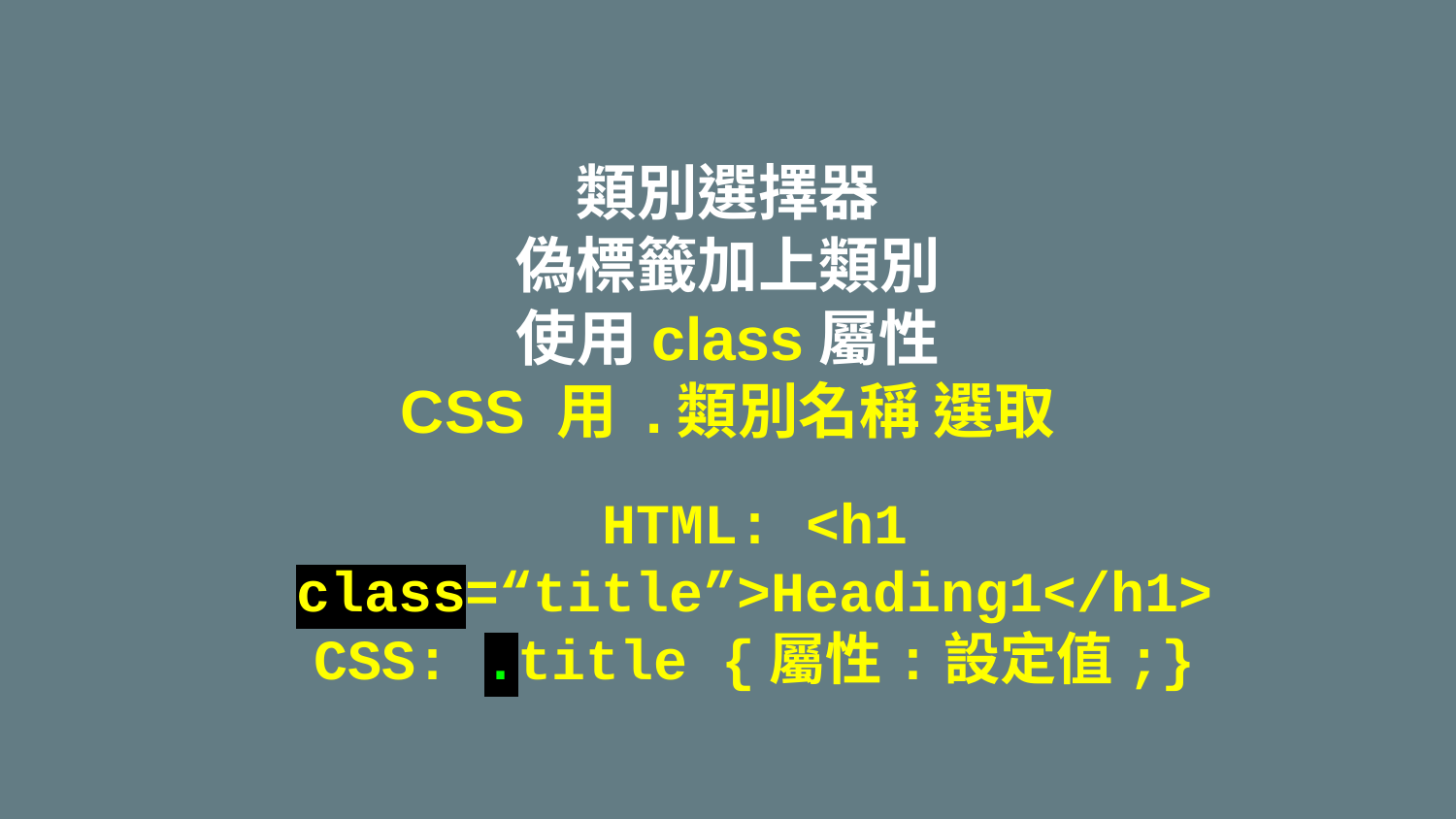

# 類別選擇器
偽標籤加上類別
使用class屬性
CSS 用 .類別名稱 選取
HTML: <h1 class=“title”>Heading1</h1>
CSS: .title {屬性:設定值;}